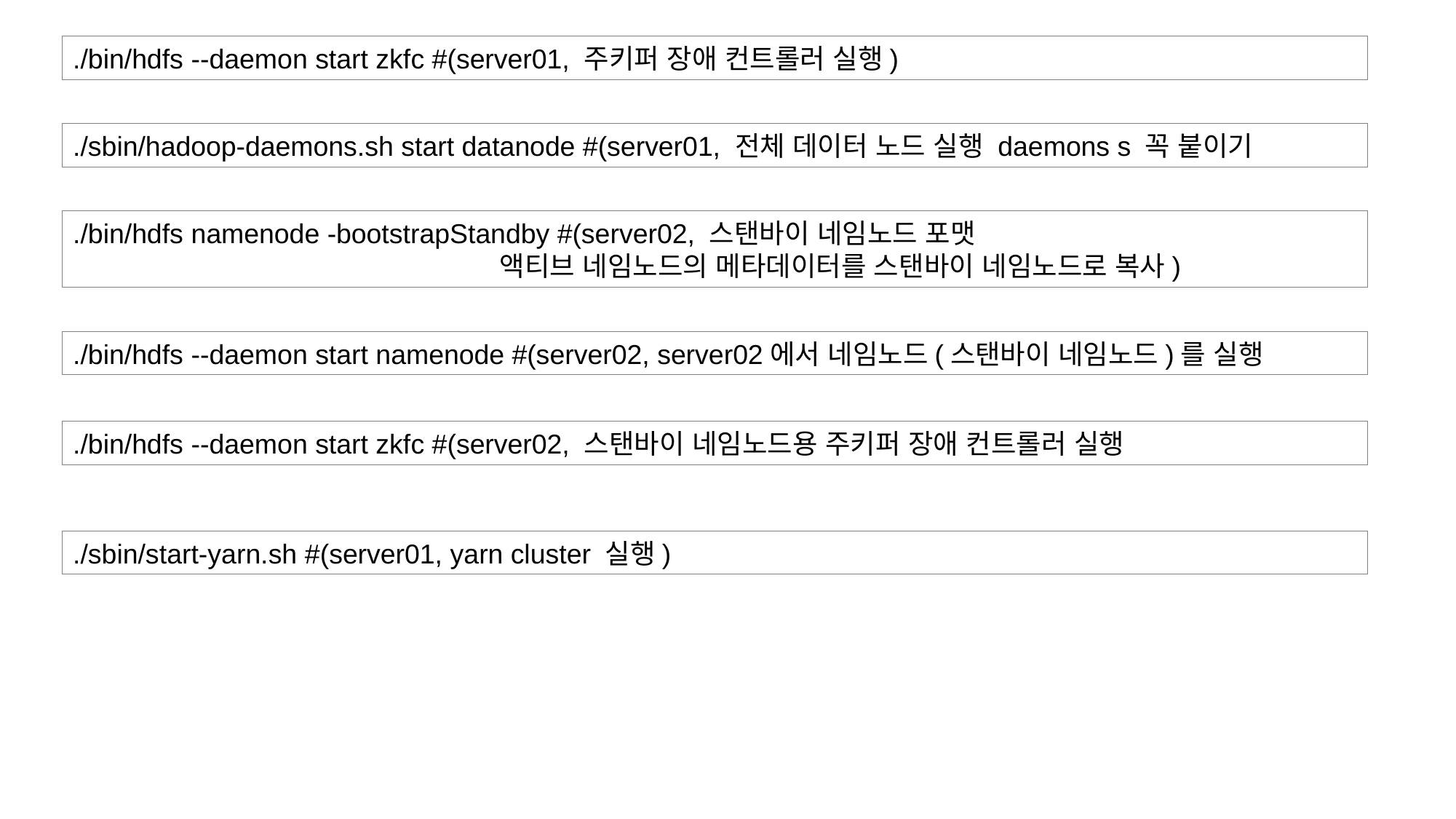

./bin/hdfs --daemon start zkfc #(server01, 주키퍼 장애 컨트롤러 실행)
./sbin/hadoop-daemons.sh start datanode #(server01, 전체 데이터 노드 실행 daemons s 꼭 붙이기
./bin/hdfs namenode -bootstrapStandby #(server02, 스탠바이 네임노드 포맷
                                                       액티브 네임노드의 메타데이터를 스탠바이 네임노드로 복사)
./bin/hdfs --daemon start namenode #(server02, server02에서 네임노드(스탠바이 네임노드)를 실행
./bin/hdfs --daemon start zkfc #(server02, 스탠바이 네임노드용 주키퍼 장애 컨트롤러 실행
./sbin/start-yarn.sh #(server01, yarn cluster 실행)